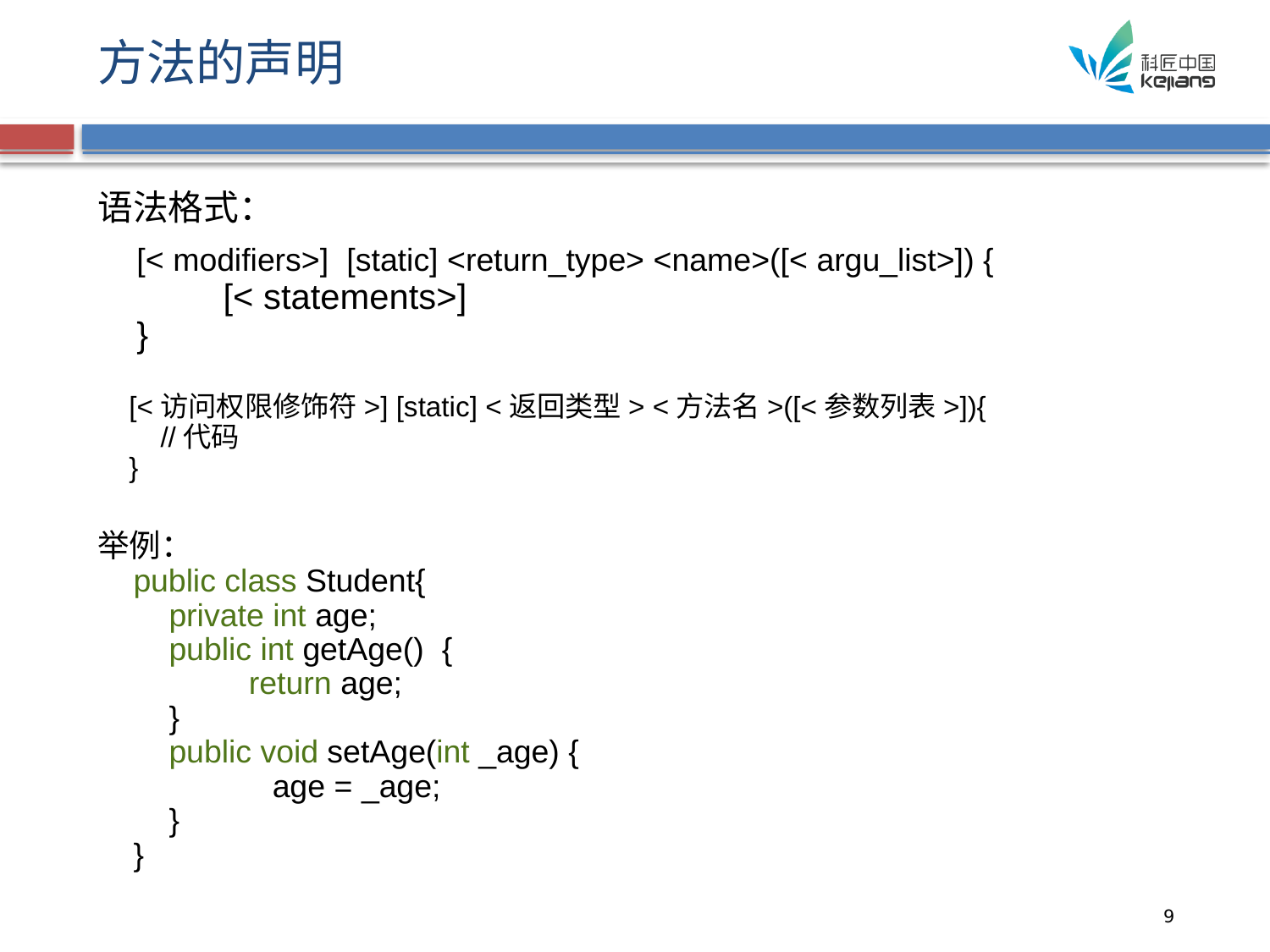

# 方法的声明
语法格式：
    [< modifiers>]  [static] <return_type> <name>([< argu_list>]) {
  	        [< statements>]
    }

    [<访问权限修饰符>] [static] <返回类型> <方法名>([<参数列表>]){
        //代码
    }

举例：
    public class Student{
        private int age;
        public int getAge()  {
                 return age;
        }
        public void setAge(int _age) {
	    	age = _age;
        }
    }
9